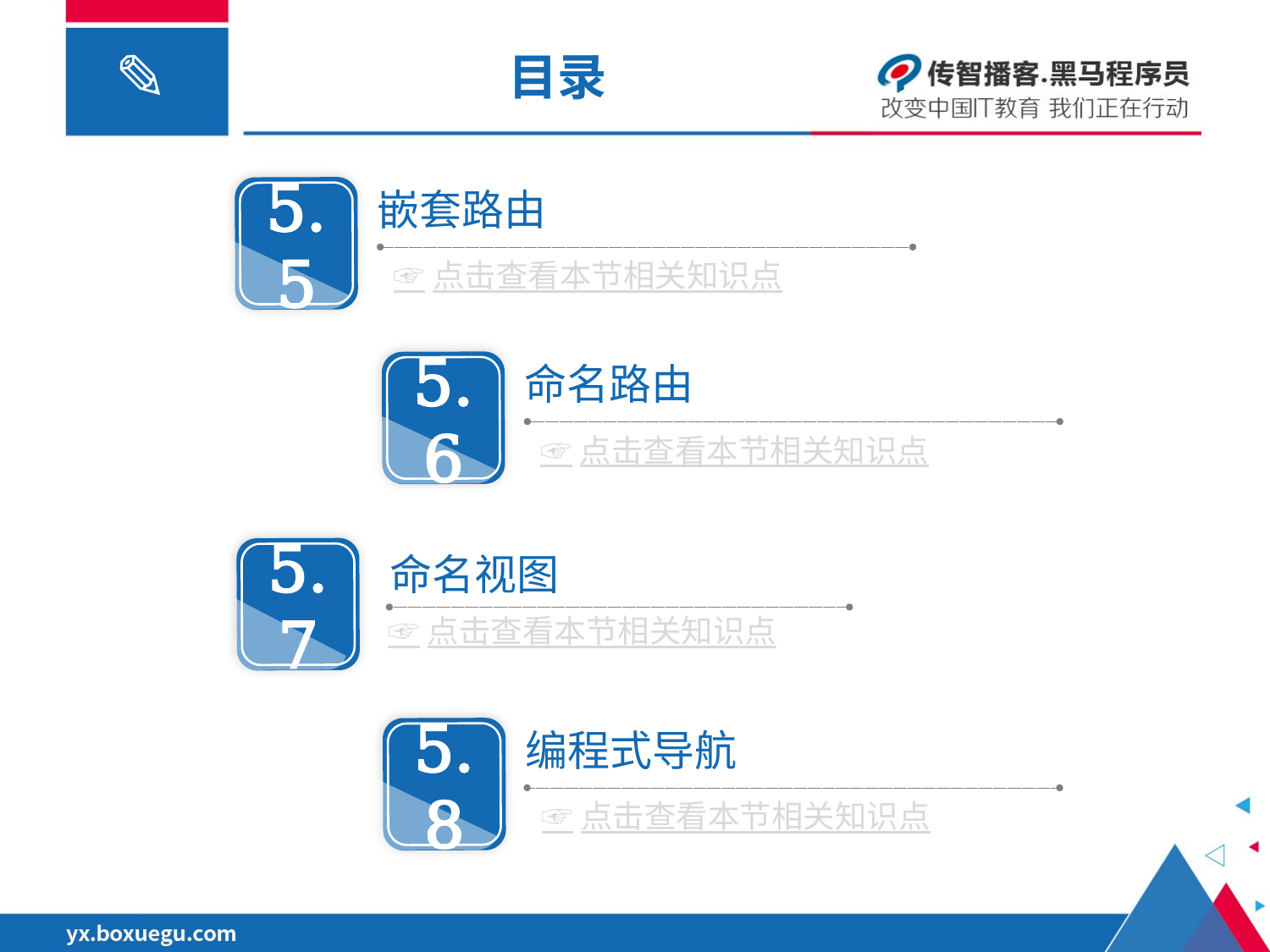

# 目录
5.5

嵌套路由
☞点击查看本节相关知识点
5.6

命名路由
☞点击查看本节相关知识点
5.7

命名视图
☞点击查看本节相关知识点
5.8

编程式导航
☞点击查看本节相关知识点